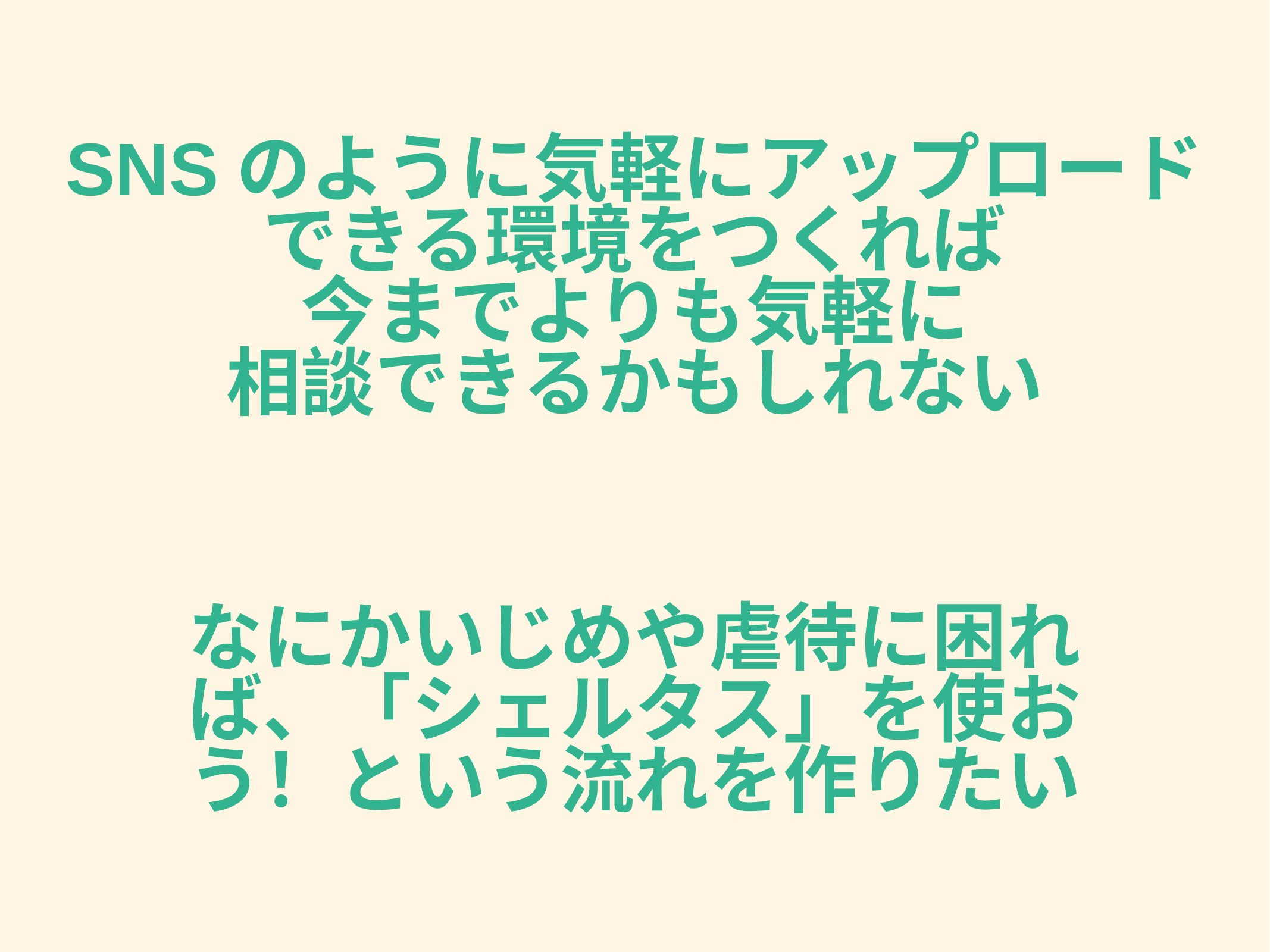

# SNSのように気軽にアップロードできる環境をつくれば
今までよりも気軽に
相談できるかもしれない
なにかいじめや虐待に困れば、「シェルタス」を使おう！という流れを作りたい